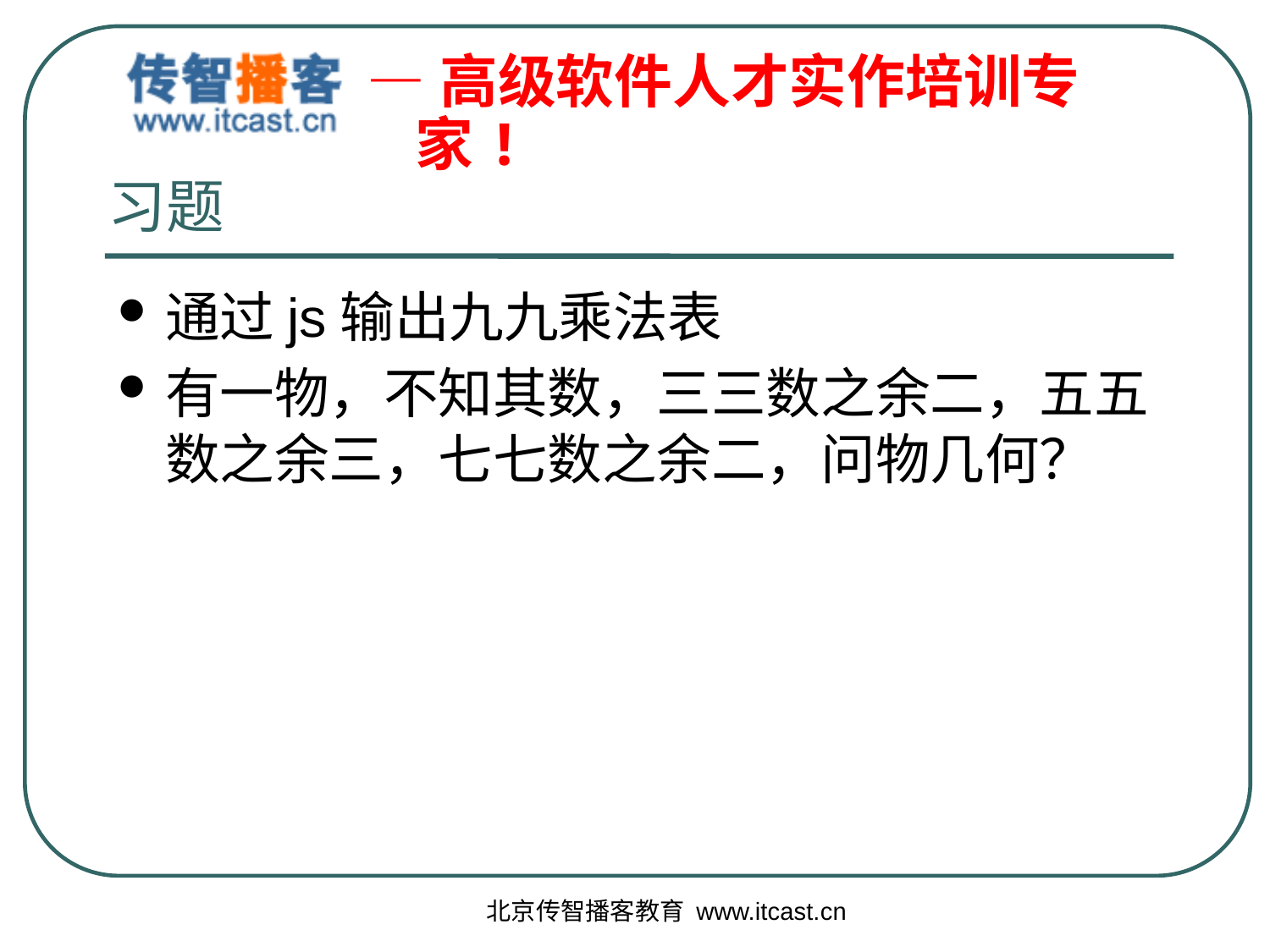

# 习题
通过js输出九九乘法表
有一物，不知其数，三三数之余二，五五数之余三，七七数之余二，问物几何？
北京传智播客教育 www.itcast.cn